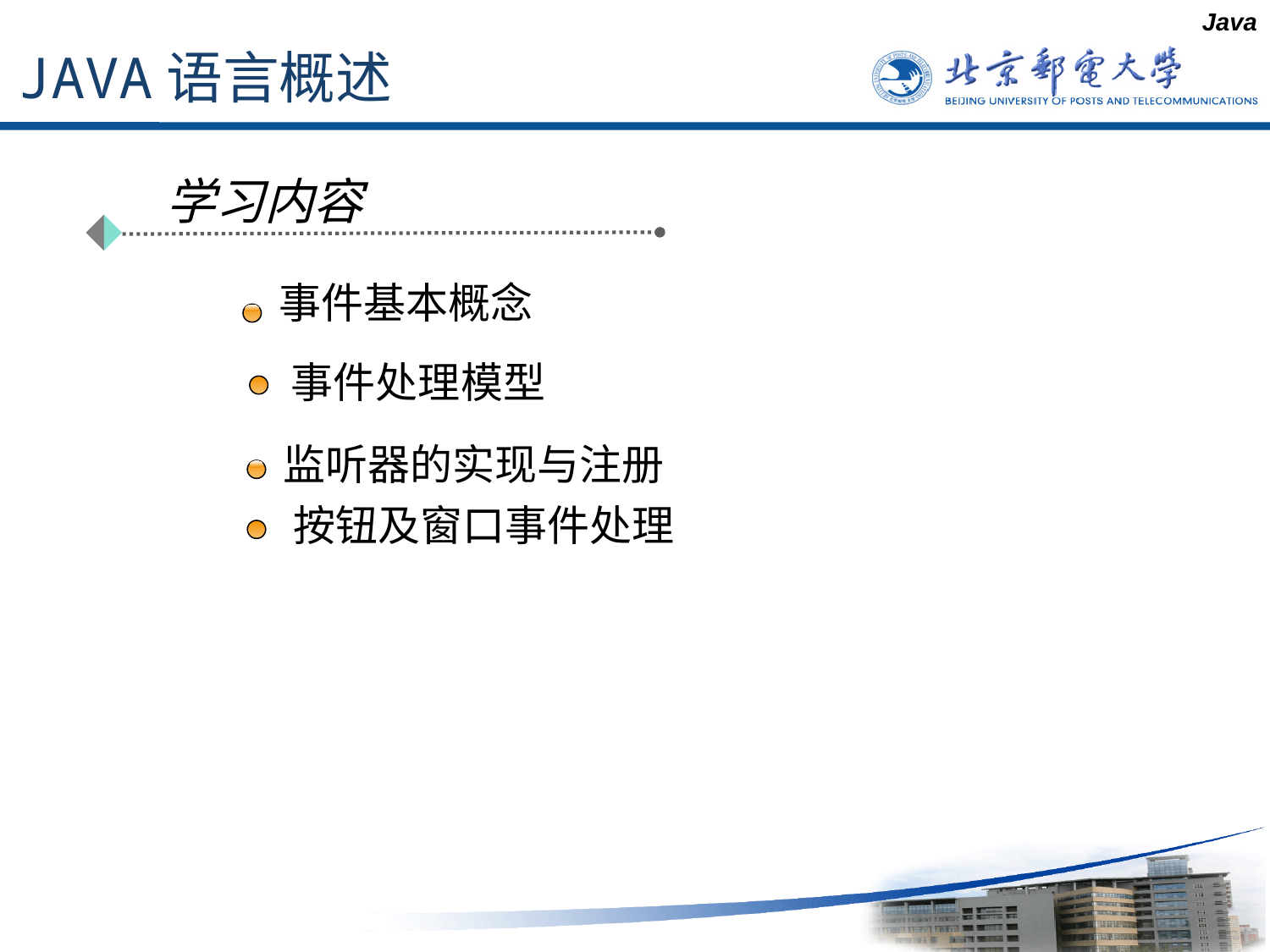

Java
# JAVA语言概述

学习内容

事件基本概念

事件处理模型

监听器的实现与注册

按钮及窗口事件处理